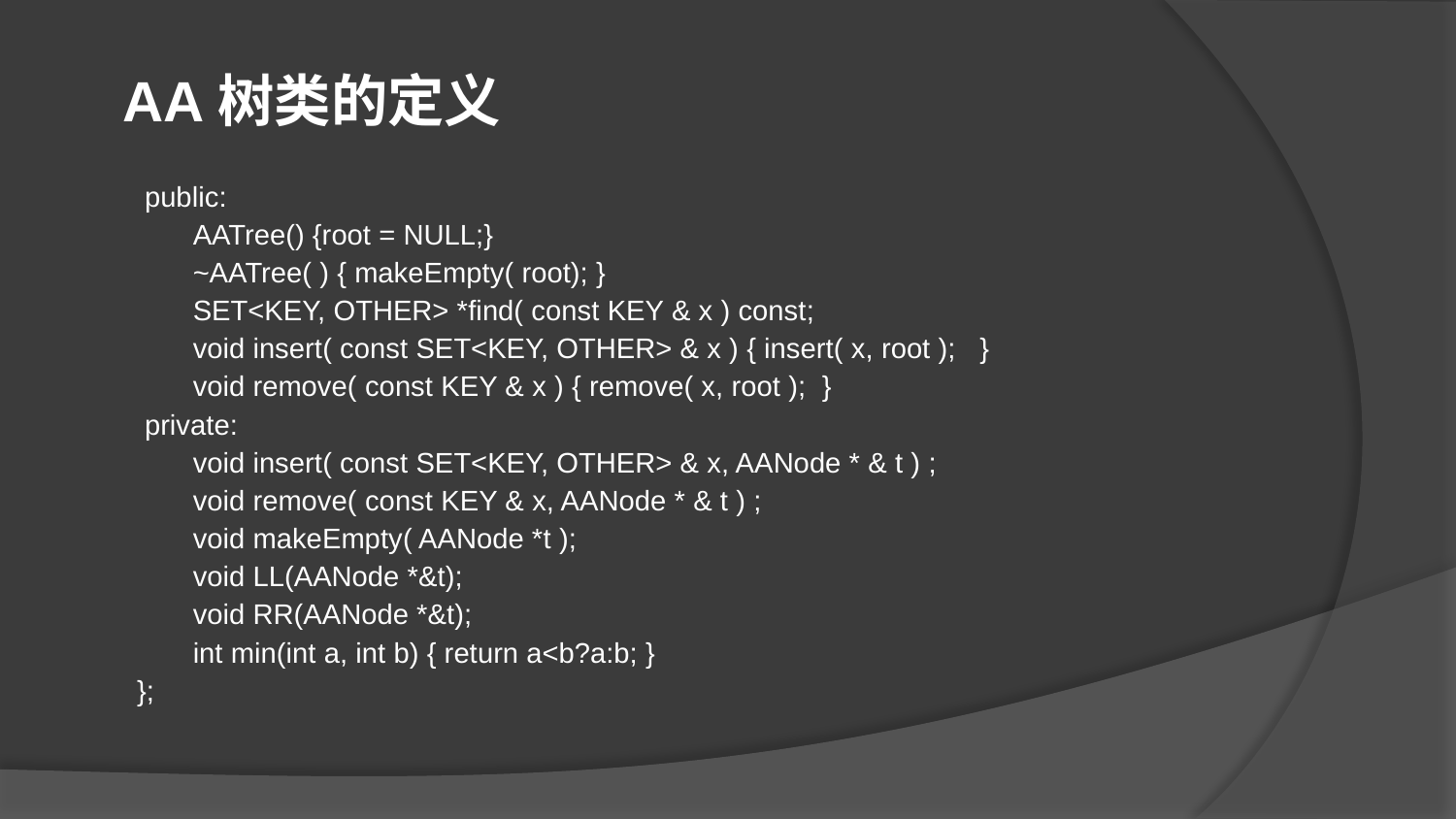

AA树类的定义
 public:
       AATree() {root = NULL;}
       ~AATree( ) { makeEmpty( root); }
       SET<KEY, OTHER> *find( const KEY & x ) const;
       void insert( const SET<KEY, OTHER> & x ) { insert( x, root );   }
       void remove( const KEY & x ) { remove( x, root );  }
 private:
       void insert( const SET<KEY, OTHER> & x, AANode * & t ) ;
       void remove( const KEY & x, AANode * & t ) ;
       void makeEmpty( AANode *t );
       void LL(AANode *&t);
       void RR(AANode *&t);
       int min(int a, int b) { return a<b?a:b; }
};